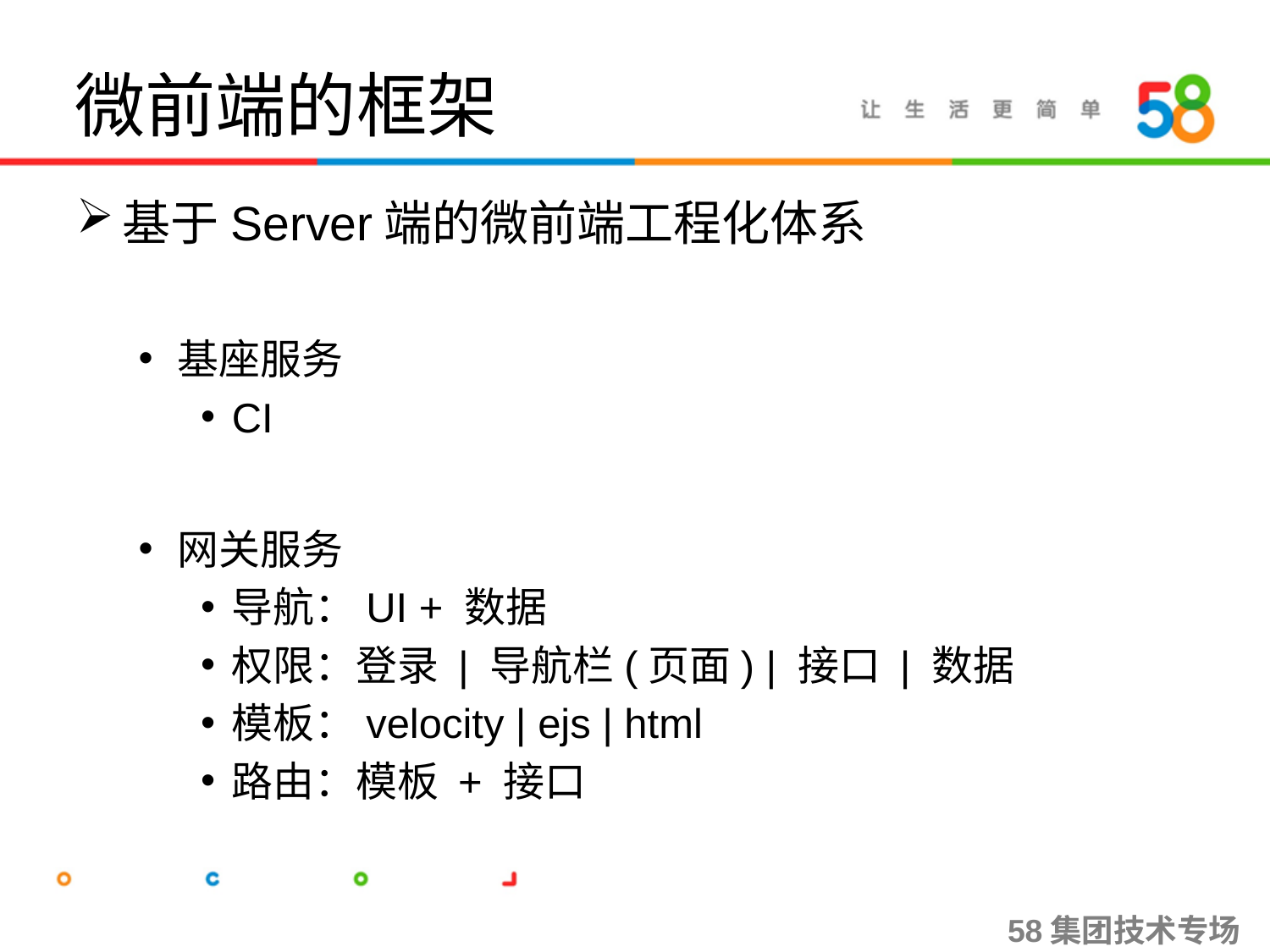

# 微前端的框架
基于Server端的微前端工程化体系

基座服务
CI

网关服务
导航：UI + 数据
权限：登录 | 导航栏(页面) | 接口 | 数据
模板：velocity | ejs | html
路由：模板 + 接口